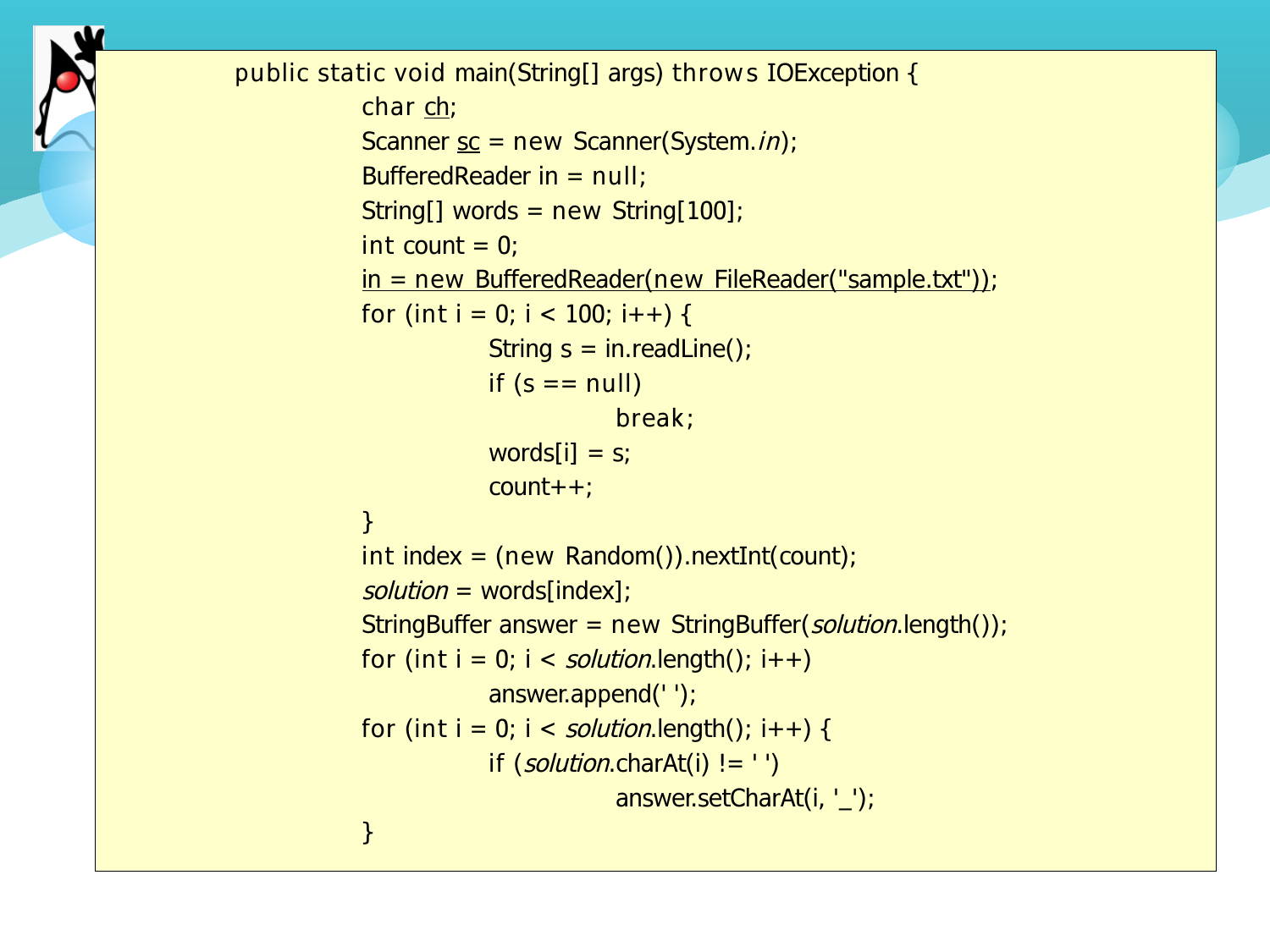

# 예제
	public static void main(String[] args) throws IOException {
		char ch;
		Scanner sc = new Scanner(System.in);
		BufferedReader in = null;
		String[] words = new String[100];
		int count = 0;
		in = new BufferedReader(new FileReader("sample.txt"));
		for (int i = 0; i < 100; i++) {
			String s = in.readLine();
			if (s == null)
				break;
			words[i] = s;
			count++;
		}
		int index = (new Random()).nextInt(count);
		solution = words[index];
		StringBuffer answer = new StringBuffer(solution.length());
		for (int i = 0; i < solution.length(); i++)
			answer.append(' ');
		for (int i = 0; i < solution.length(); i++) {
			if (solution.charAt(i) != ' ')
				answer.setCharAt(i, '_');
		}